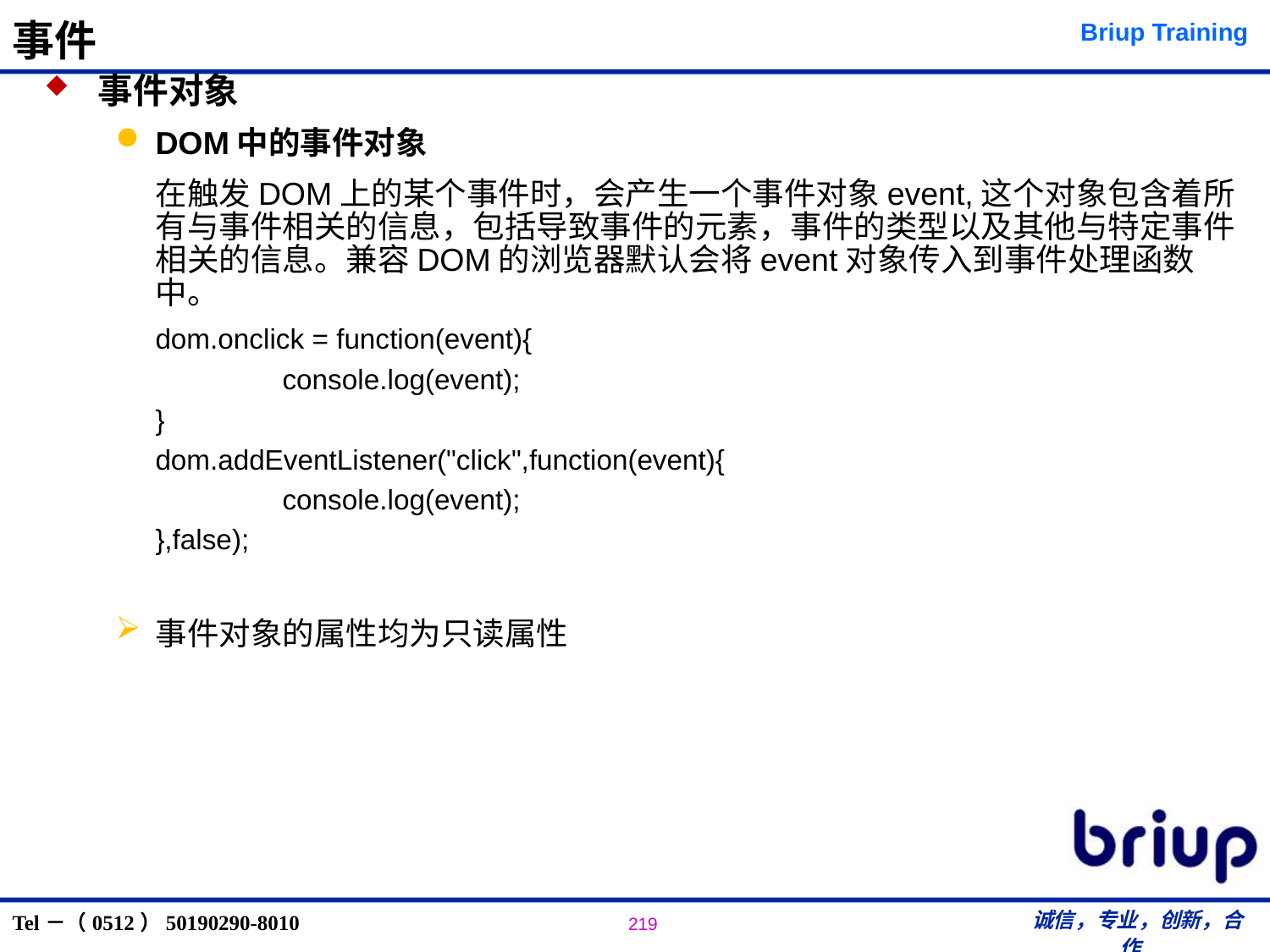

# 事件
 事件对象
DOM中的事件对象
	在触发DOM上的某个事件时，会产生一个事件对象event,这个对象包含着所有与事件相关的信息，包括导致事件的元素，事件的类型以及其他与特定事件相关的信息。兼容DOM的浏览器默认会将event对象传入到事件处理函数中。
	dom.onclick = function(event){
	     	console.log(event);
	}
	dom.addEventListener("click",function(event){
		console.log(event);
	},false);

事件对象的属性均为只读属性